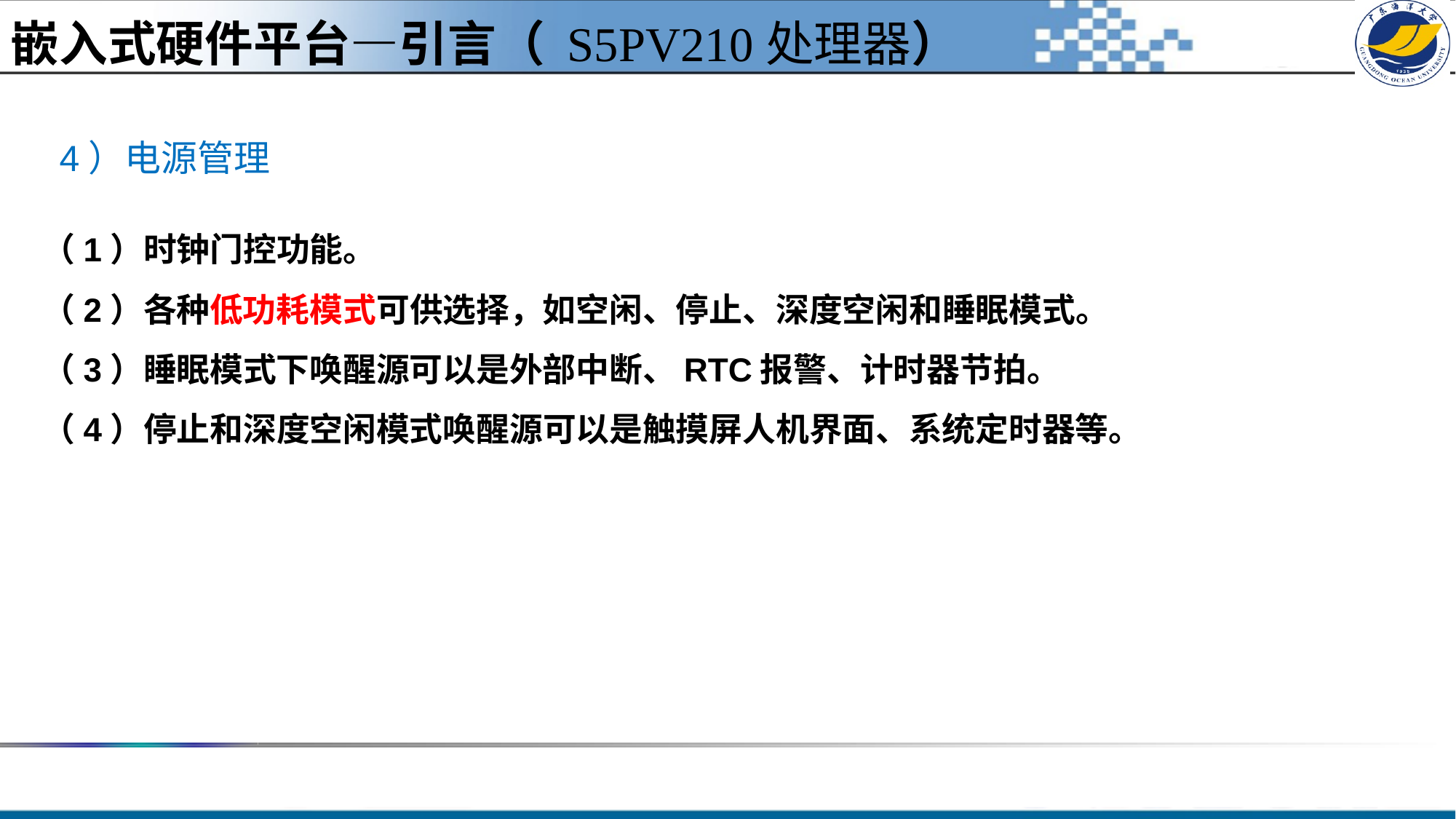

嵌入式硬件平台—引言（ S5PV210处理器）
4）电源管理
（1）时钟门控功能。
（2）各种低功耗模式可供选择，如空闲、停止、深度空闲和睡眠模式。
（3）睡眠模式下唤醒源可以是外部中断、RTC报警、计时器节拍。
（4）停止和深度空闲模式唤醒源可以是触摸屏人机界面、系统定时器等。